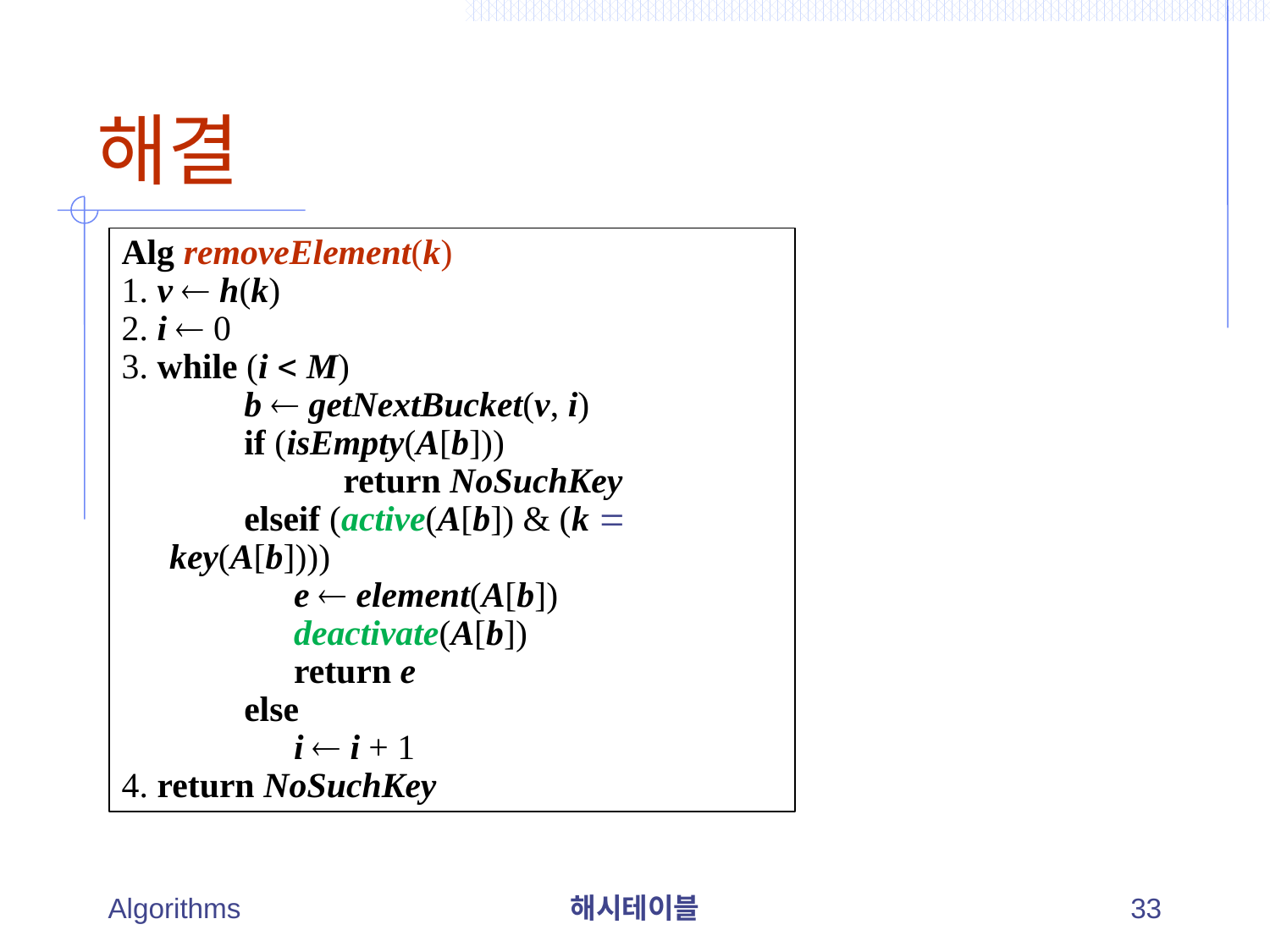

해결
Alg removeElement(k)
1. v ← h(k)
2. i ← 0
3. while (i < M)
		b ← getNextBucket(v, i)
		if (isEmpty(A[b]))						return NoSuchKey
		elseif (active(A[b]) & (k = key(A[b])))
			e ← element(A[b])
			deactivate(A[b])
			return e
		else
			i ← i + 1
4. return NoSuchKey
Algorithms
해시테이블
33